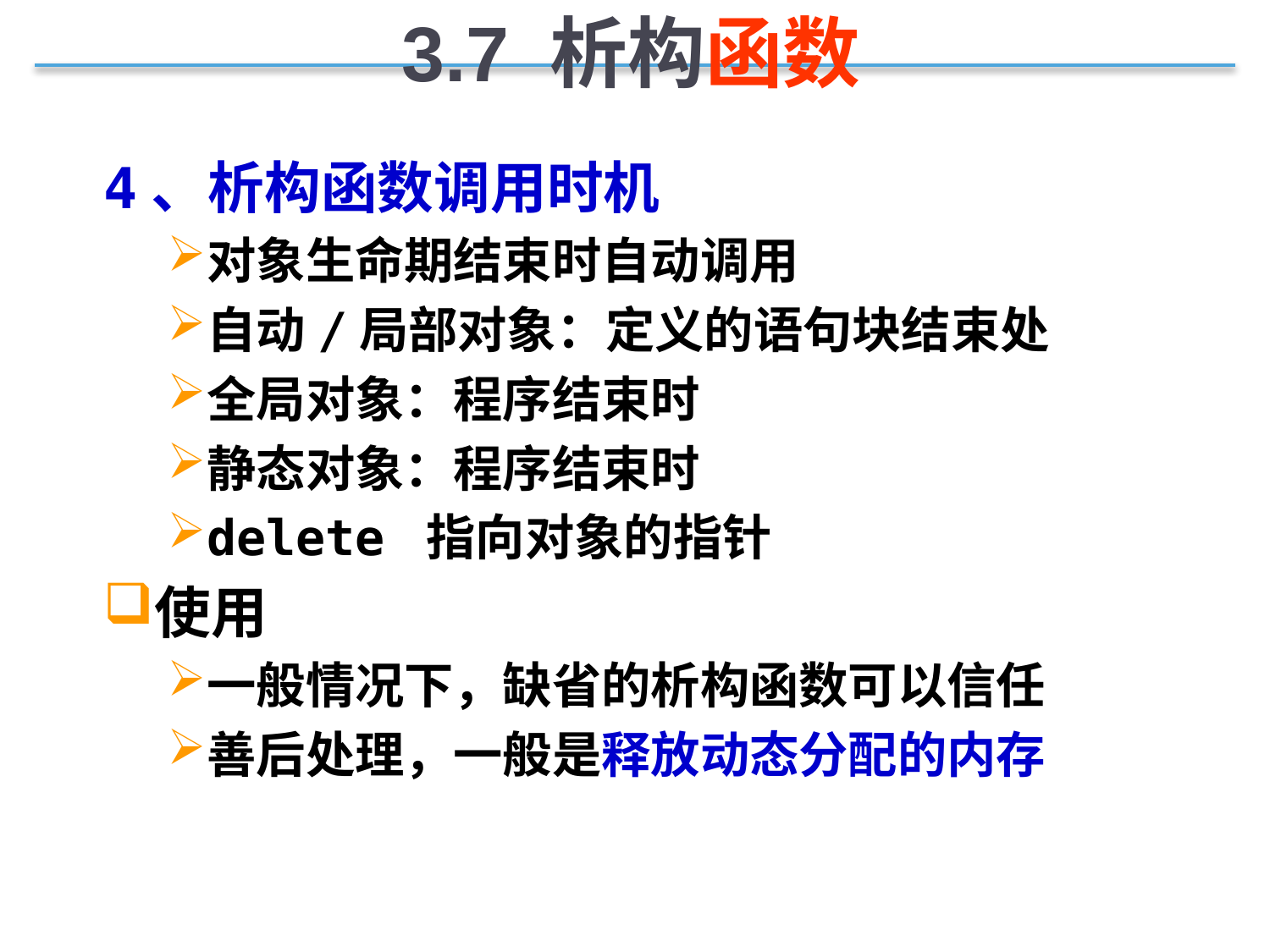

3.7 析构函数
4、析构函数调用时机
对象生命期结束时自动调用
自动/局部对象：定义的语句块结束处
全局对象：程序结束时
静态对象：程序结束时
delete 指向对象的指针
使用
一般情况下，缺省的析构函数可以信任
善后处理，一般是释放动态分配的内存